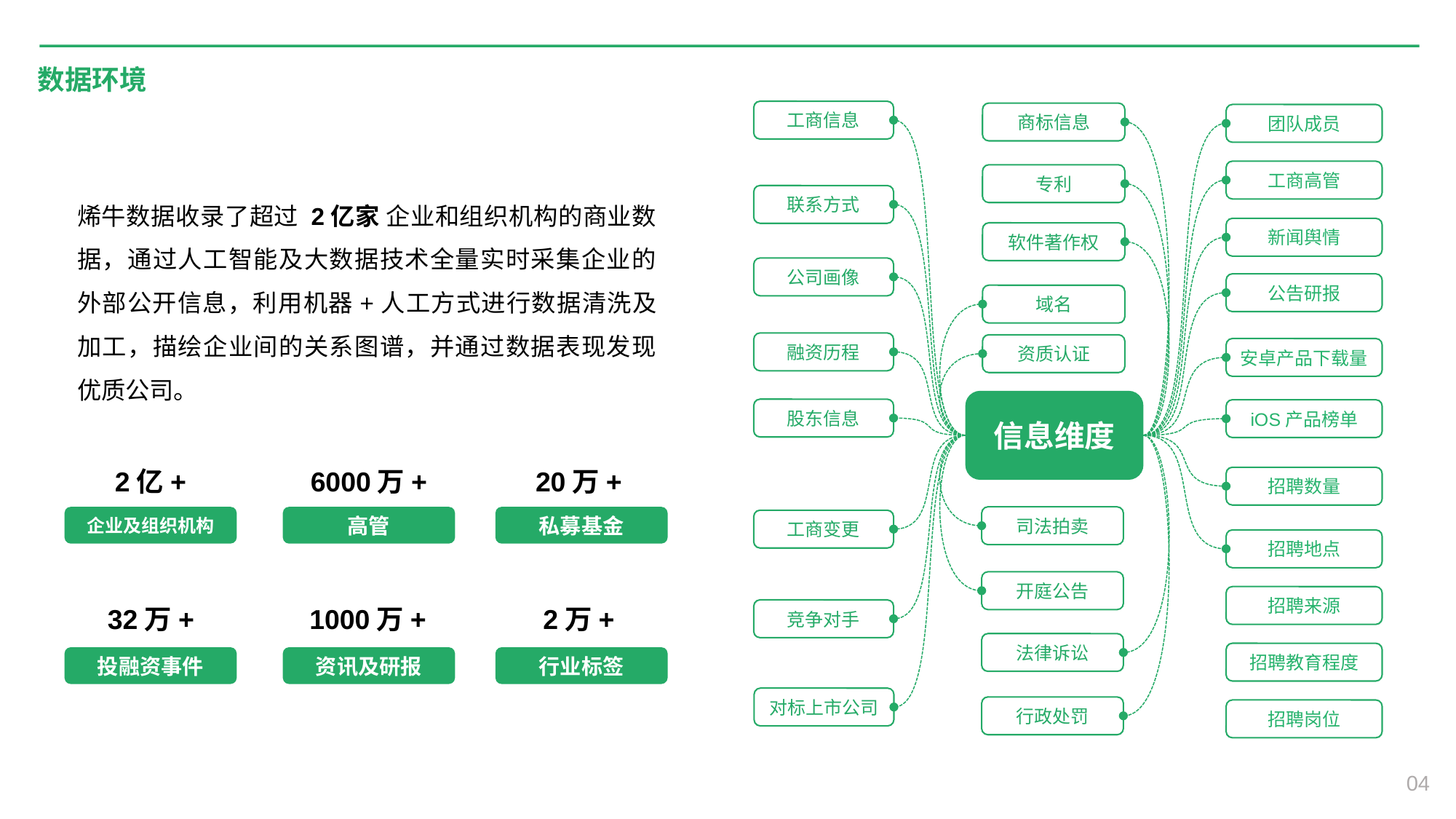

数据环境
工商信息
商标信息
团队成员
工商高管
专利
烯牛数据收录了超过 2亿家 企业和组织机构的商业数据，通过人工智能及大数据技术全量实时采集企业的外部公开信息，利用机器+人工方式进行数据清洗及加工，描绘企业间的关系图谱，并通过数据表现发现优质公司。
联系方式
新闻舆情
软件著作权
公司画像
公告研报
域名
融资历程
资质认证
安卓产品下载量
信息维度
股东信息
iOS产品榜单
2亿+
6000万+
20万+
招聘数量
企业及组织机构
高管
私募基金
司法拍卖
工商变更
招聘地点
开庭公告
招聘来源
32万+
1000万+
2万+
竞争对手
法律诉讼
招聘教育程度
投融资事件
资讯及研报
行业标签
对标上市公司
行政处罚
招聘岗位
04